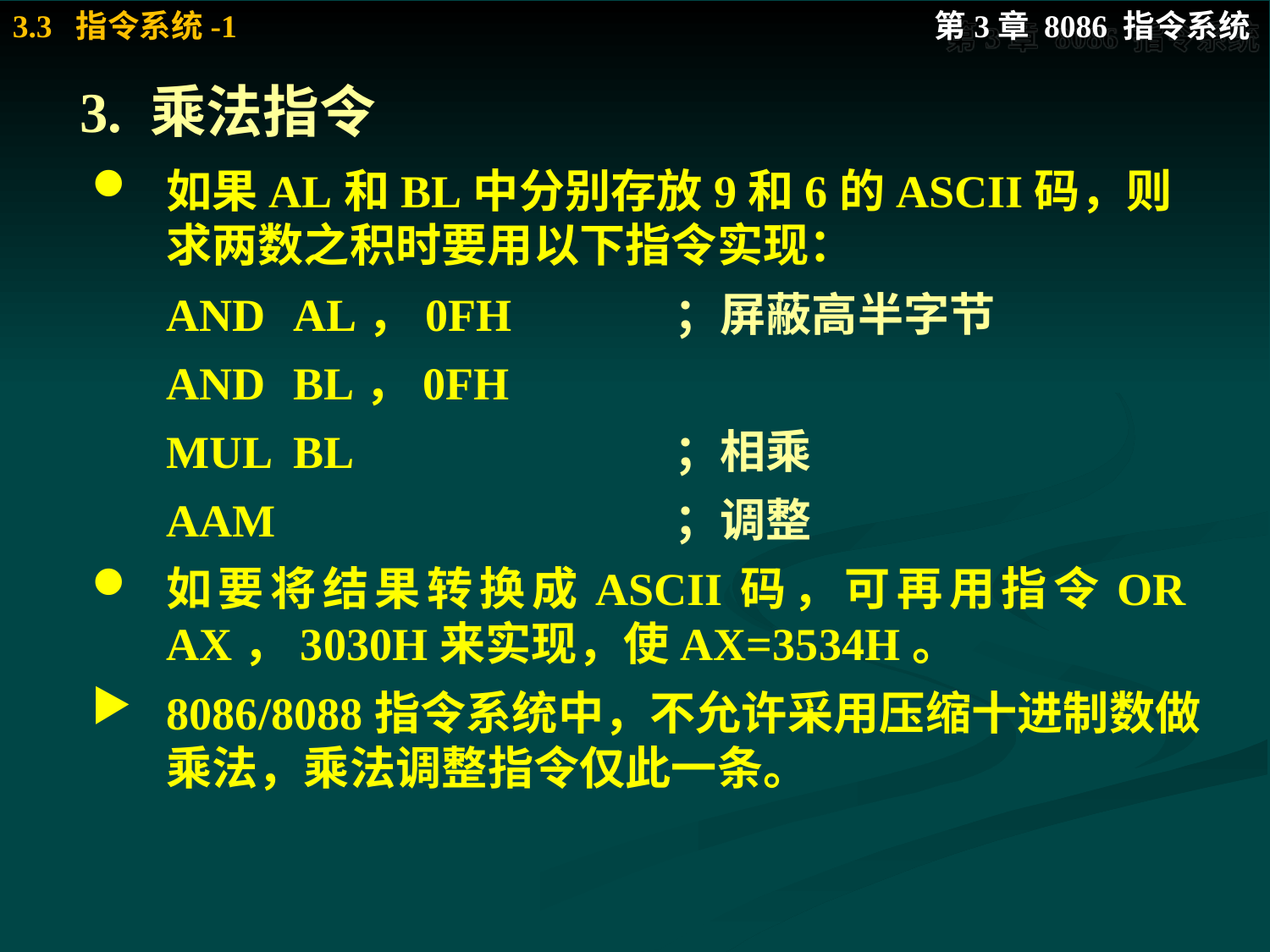

# 3. 乘法指令
如果AL和BL中分别存放9和6的ASCII码，则求两数之积时要用以下指令实现：
	AND	AL，0FH		；屏蔽高半字节
	AND	BL，0FH
	MUL	BL			；相乘
	AAM				；调整
如要将结果转换成ASCII码，可再用指令OR  AX，3030H来实现，使AX=3534H。
8086/8088指令系统中，不允许采用压缩十进制数做乘法，乘法调整指令仅此一条。